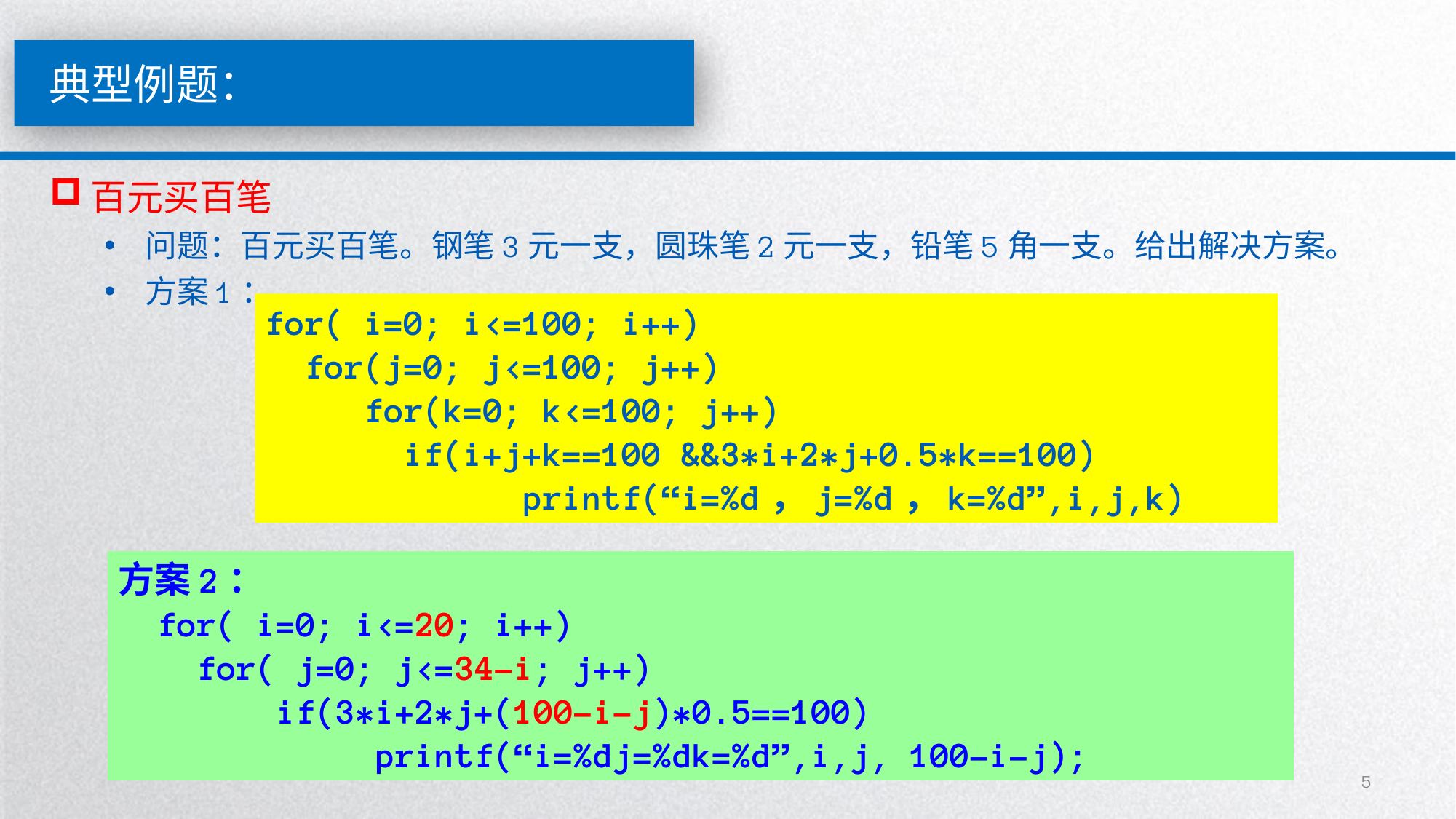

典型例题：
百元买百笔
问题：百元买百笔。钢笔3元一支，圆珠笔2元一支，铅笔5角一支。给出解决方案。
方案1：
for( i=0; i<=100; i++)
  for(j=0; j<=100; j++)
     for(k=0; k<=100; j++)
       if(i+j+k==100 &&3*i+2*j+0.5*k==100)
             printf(“i=%d，j=%d，k=%d”,i,j,k)
方案2：
  for( i=0; i<=20; i++)
    for( j=0; j<=34-i; j++)
        if(3*i+2*j+(100-i-j)*0.5==100)
             printf(“i=%dj=%dk=%d”,i,j, 100-i-j);
5